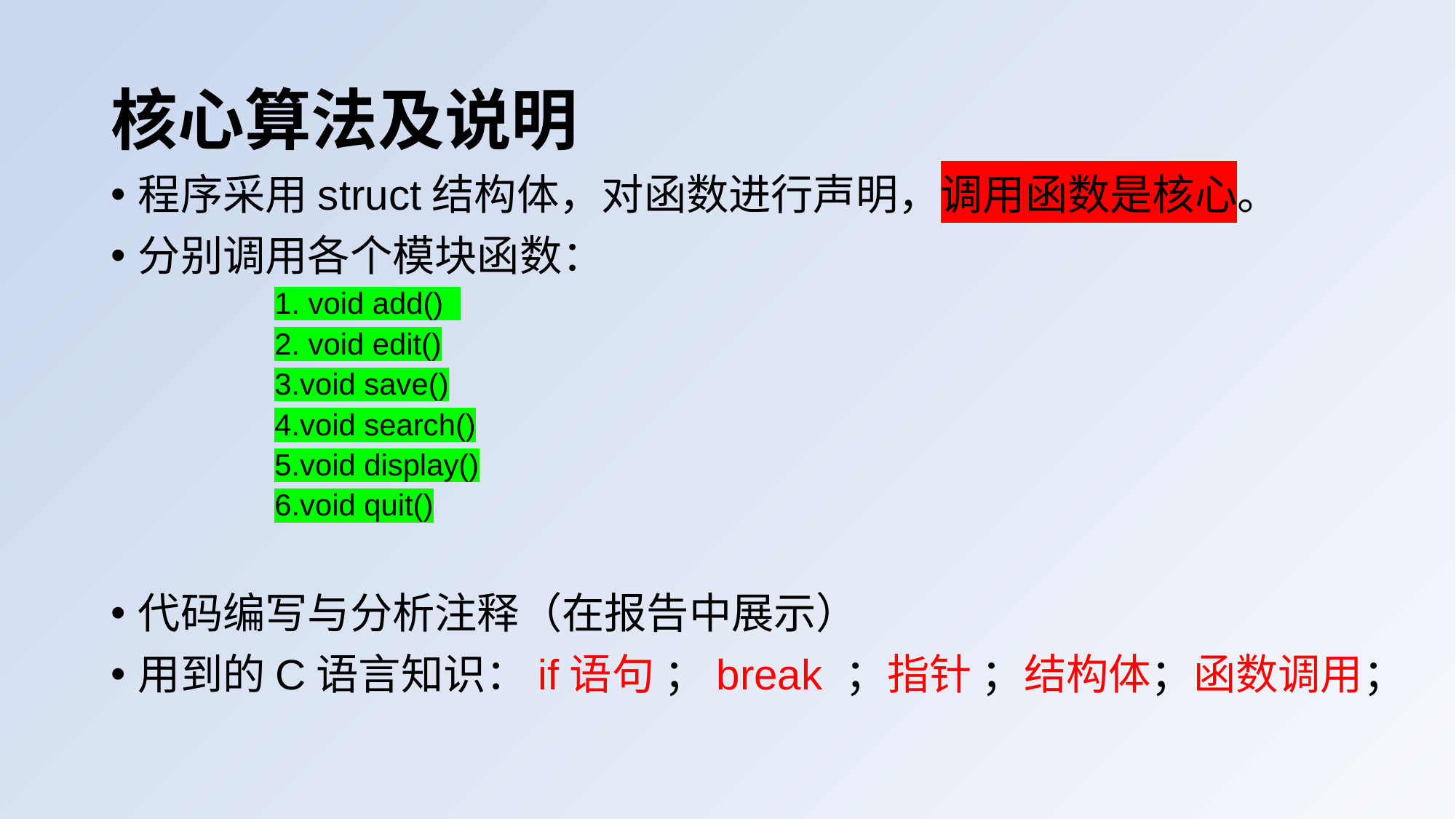

# 核心算法及说明
程序采用struct结构体，对函数进行声明，调用函数是核心。
分别调用各个模块函数：
1. void add()
2. void edit()
3.void save()
4.void search()
5.void display()
6.void quit()

代码编写与分析注释（在报告中展示）
用到的C语言知识：if语句 ；break ；指针 ；结构体；函数调用；